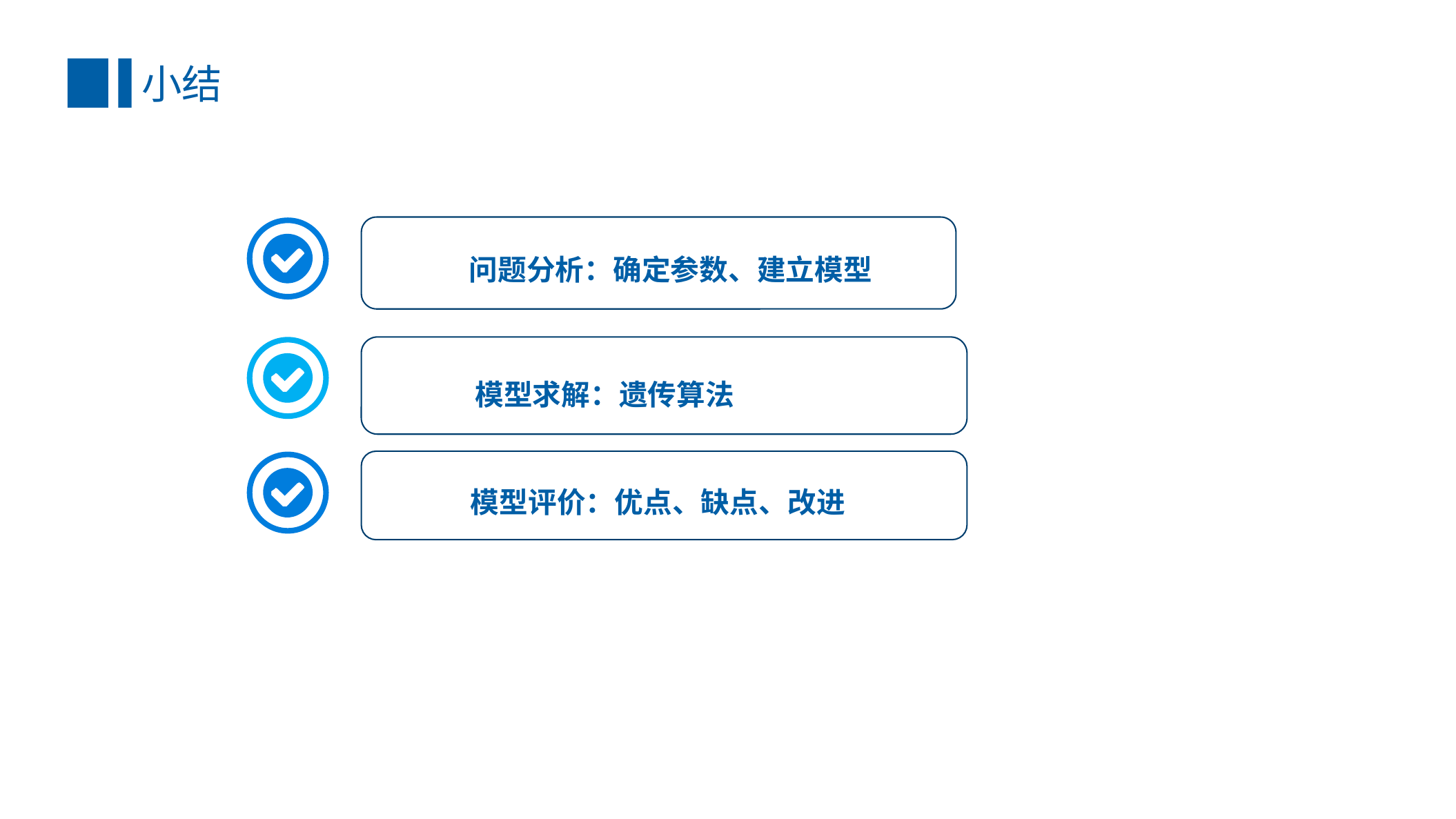

小结

问题分析：确定参数、建立模型

模型求解：遗传算法

模型评价：优点、缺点、改进